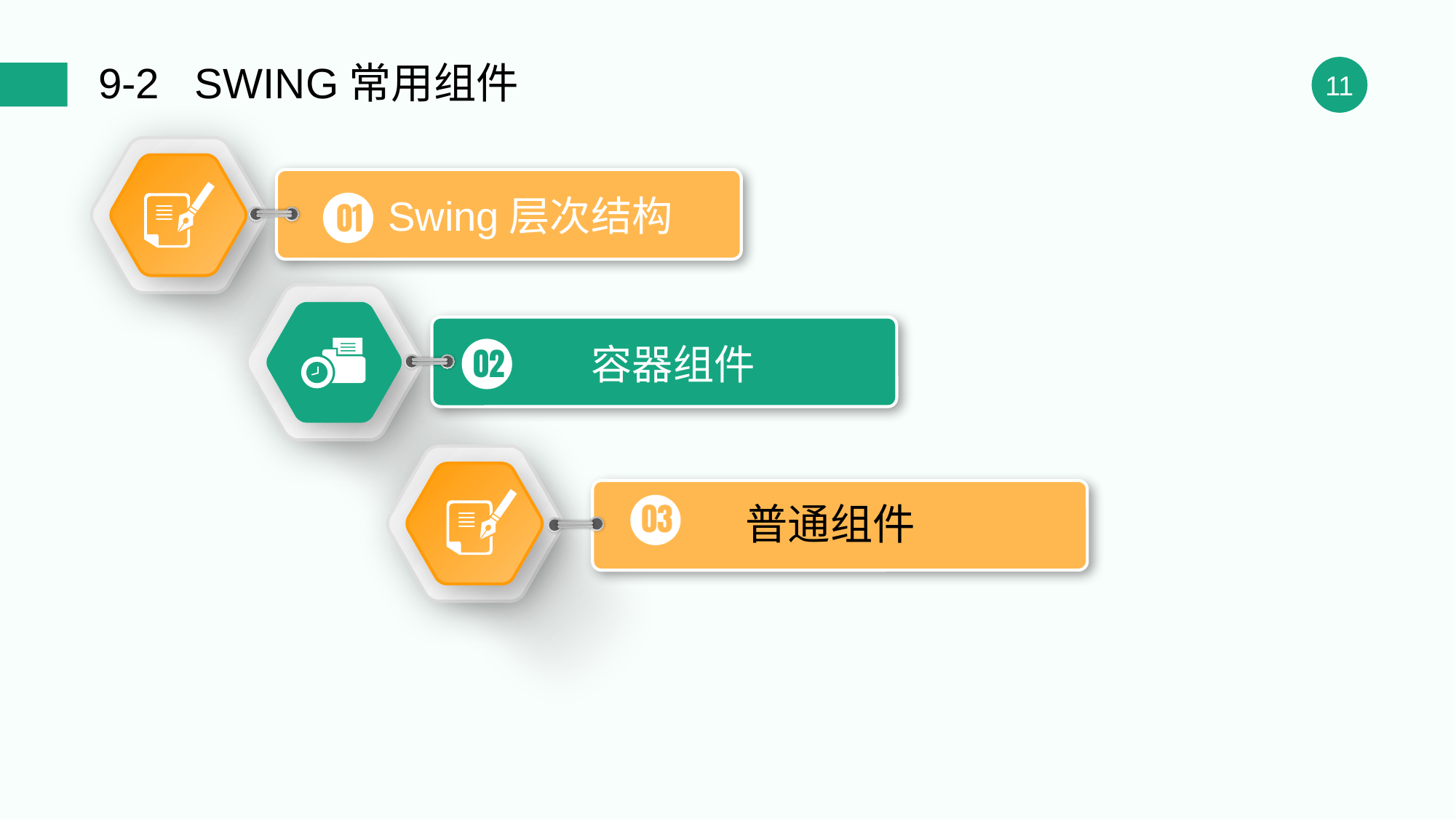

9-2   SWING常用组件

Swing层次结构

01

容器组件

02

构造方法的调用

普通组件

03